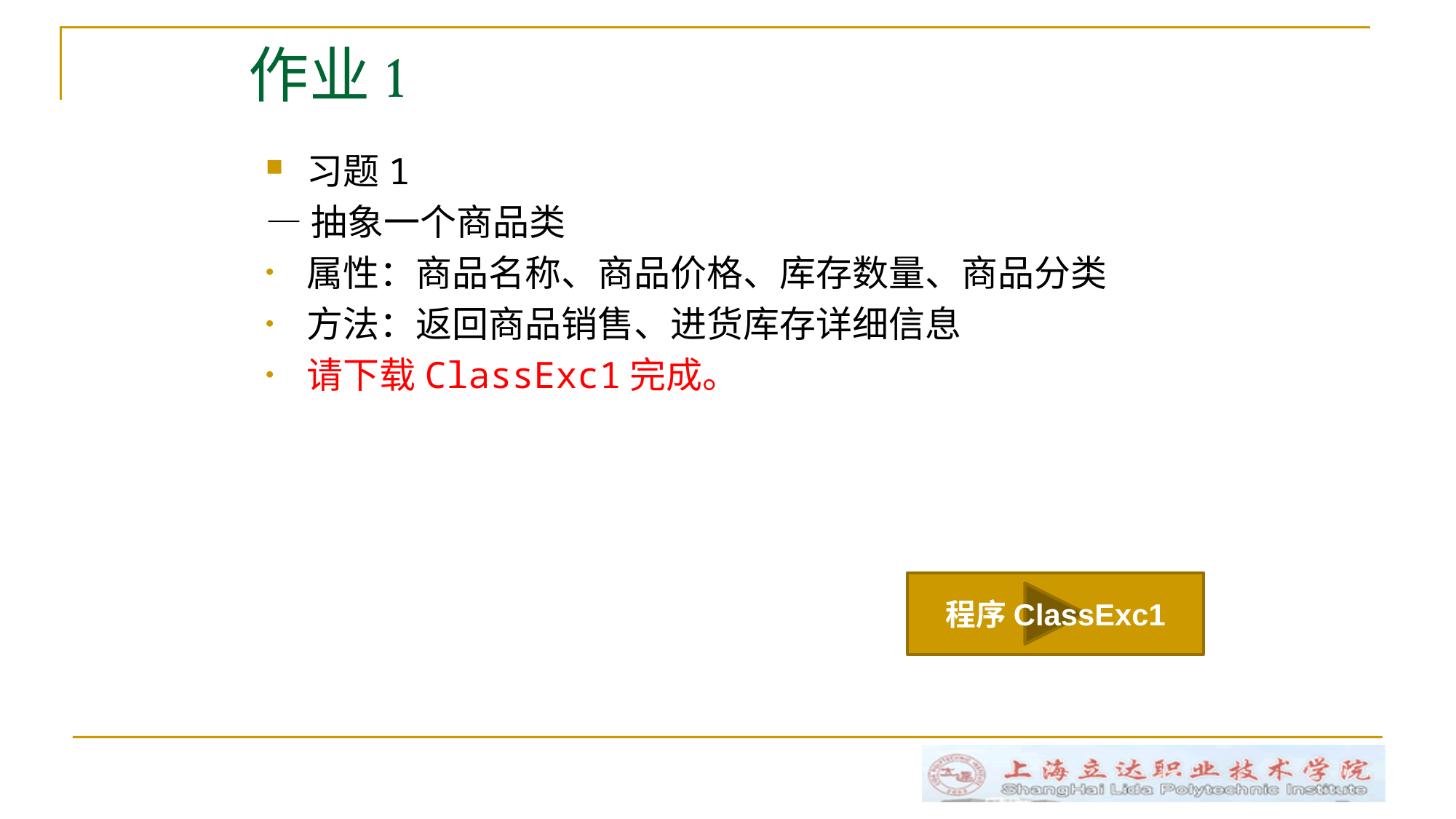

# 作业1
习题1
—抽象一个商品类
属性：商品名称、商品价格、库存数量、商品分类
方法：返回商品销售、进货库存详细信息
请下载ClassExc1完成。

程序ClassExc1